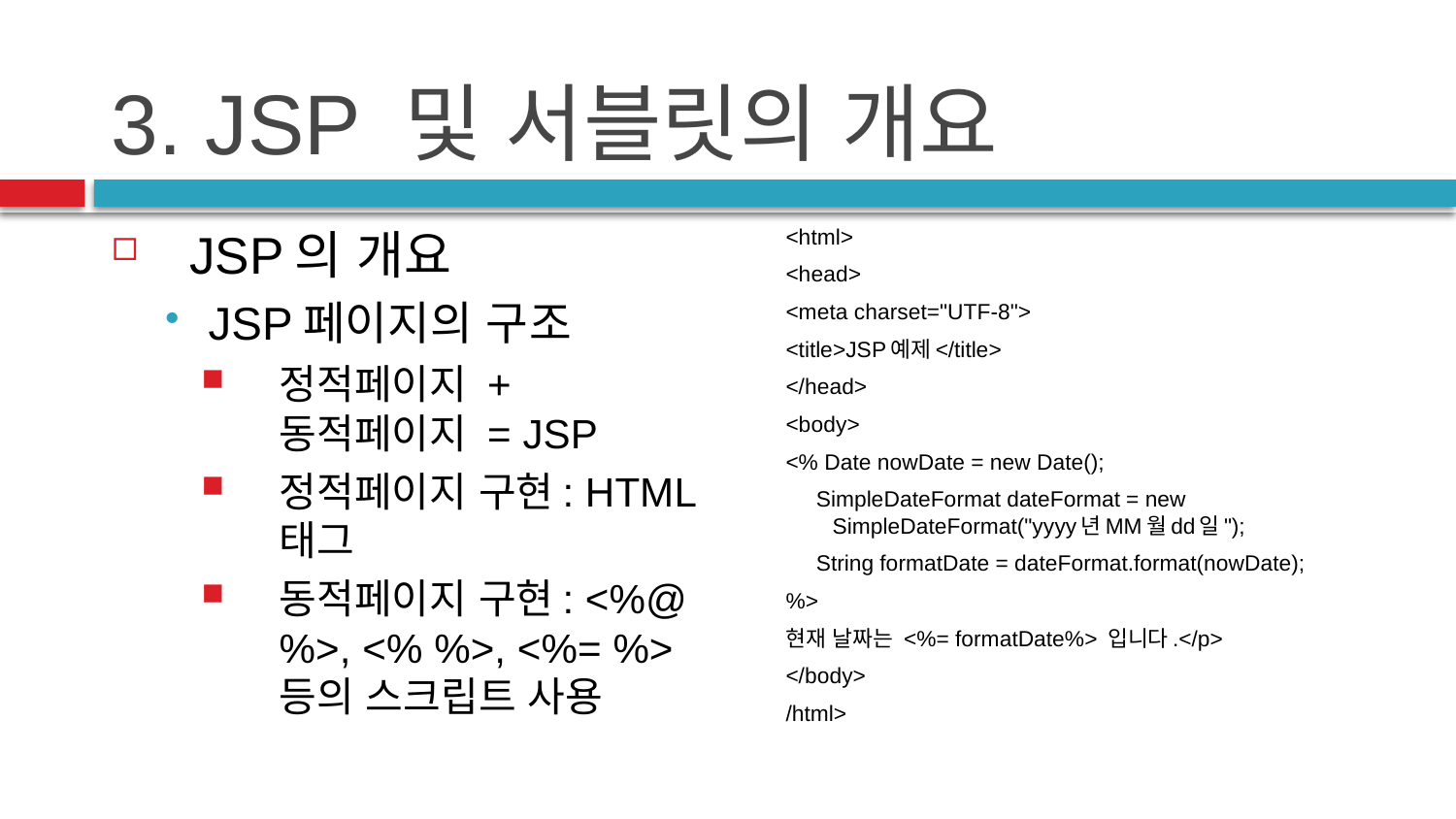

# 3. JSP 및 서블릿의 개요
<html>
<head>
<meta charset="UTF-8">
<title>JSP예제</title>
</head>
<body>
<% Date nowDate = new Date();
     SimpleDateFormat dateFormat = new   SimpleDateFormat("yyyy년MM월dd일");
     String formatDate = dateFormat.format(nowDate);
%>
현재 날짜는 <%= formatDate%> 입니다.</p>
</body>
/html>
JSP의 개요
JSP페이지의 구조
정적페이지 + 동적페이지 = JSP
정적페이지 구현: HTML태그
동적페이지 구현: <%@ %>, <% %>, <%= %>등의 스크립트 사용